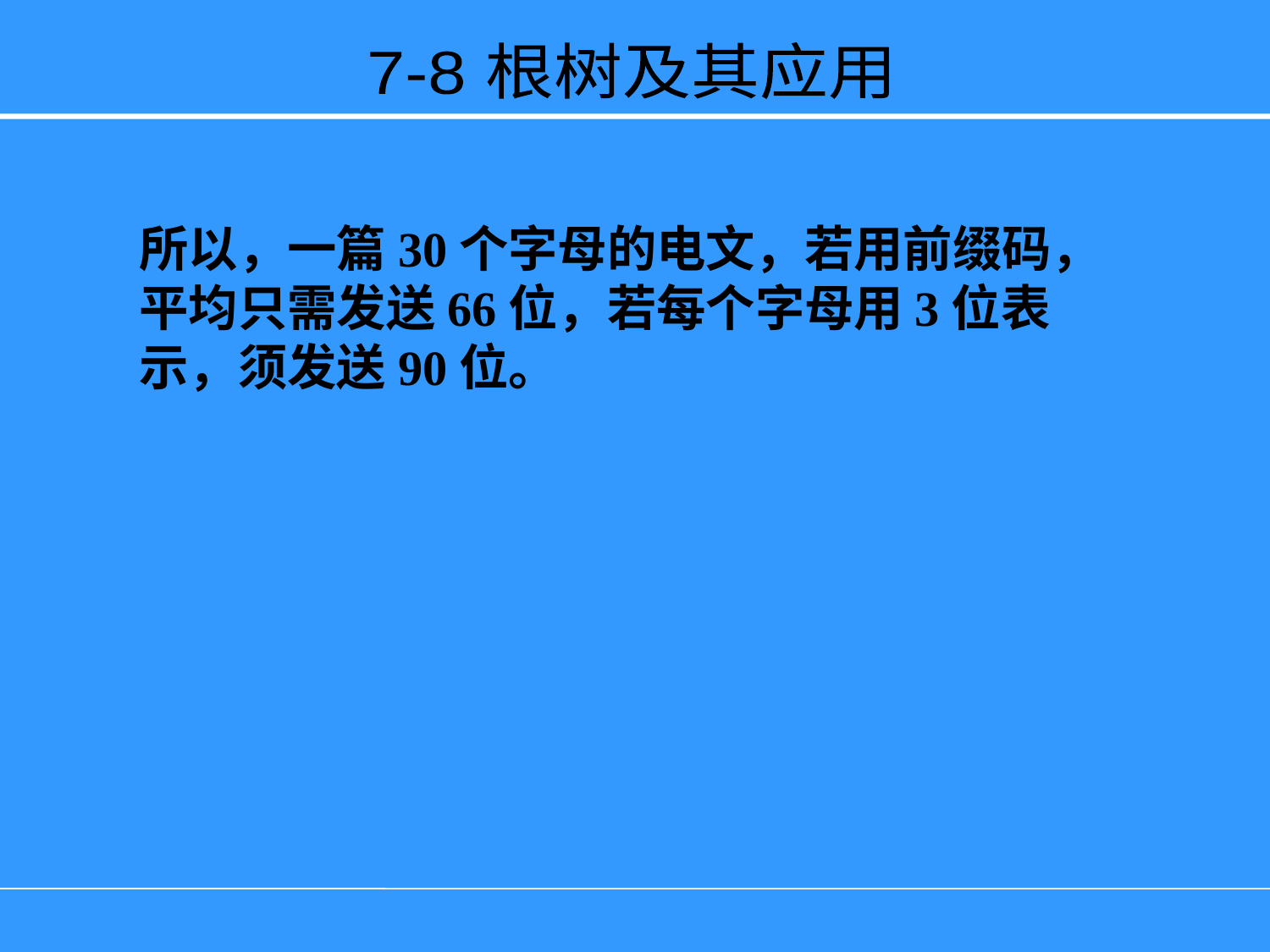

7-8 根树及其应用

所以，一篇30个字母的电文，若用前缀码，平均只需发送66位，若每个字母用3位表示，须发送90位。